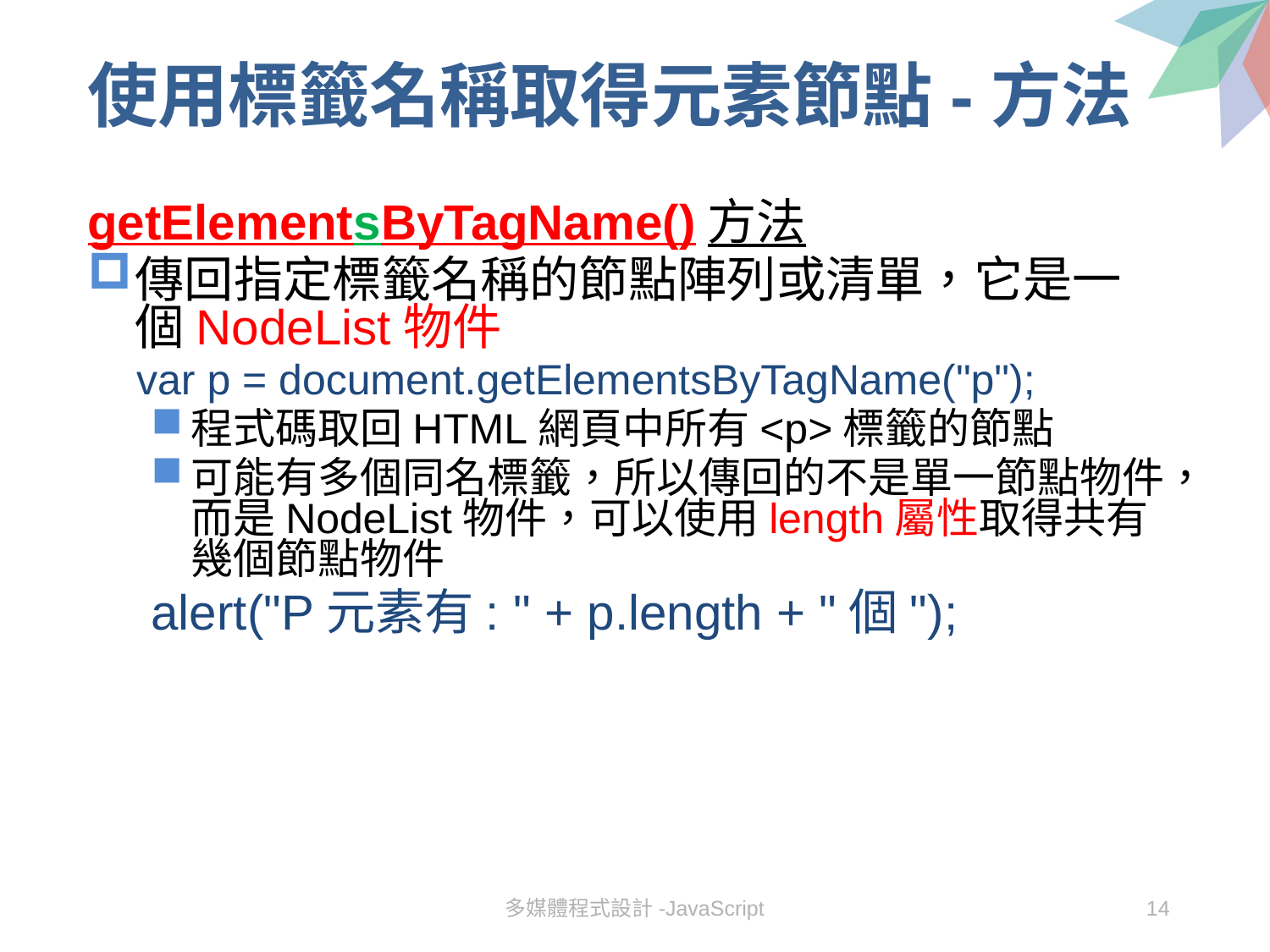

# 使用標籤名稱取得元素節點-方法
getElementsByTagName()方法
傳回指定標籤名稱的節點陣列或清單，它是一個NodeList物件
     var p = document.getElementsByTagName("p");
程式碼取回HTML網頁中所有<p>標籤的節點
可能有多個同名標籤，所以傳回的不是單一節點物件，而是NodeList物件，可以使用length屬性取得共有幾個節點物件
alert("P元素有: " + p.length + "個");
多媒體程式設計-JavaScript
14